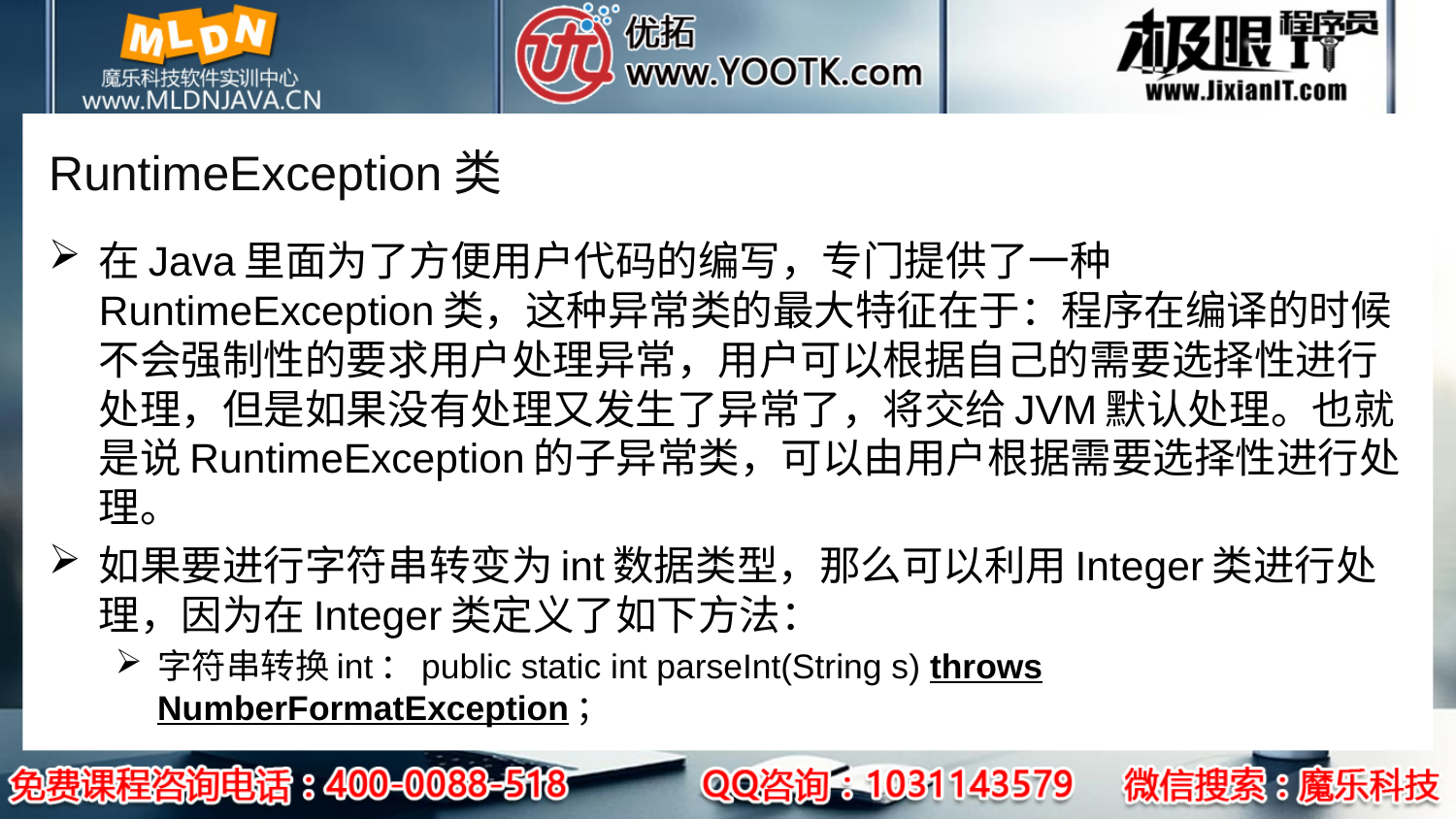

# RuntimeException类
在Java里面为了方便用户代码的编写，专门提供了一种RuntimeException类，这种异常类的最大特征在于：程序在编译的时候不会强制性的要求用户处理异常，用户可以根据自己的需要选择性进行处理，但是如果没有处理又发生了异常了，将交给JVM默认处理。也就是说RuntimeException的子异常类，可以由用户根据需要选择性进行处理。
如果要进行字符串转变为int数据类型，那么可以利用Integer类进行处理，因为在Integer类定义了如下方法：
字符串转换int：public static int parseInt(String s) throws NumberFormatException；